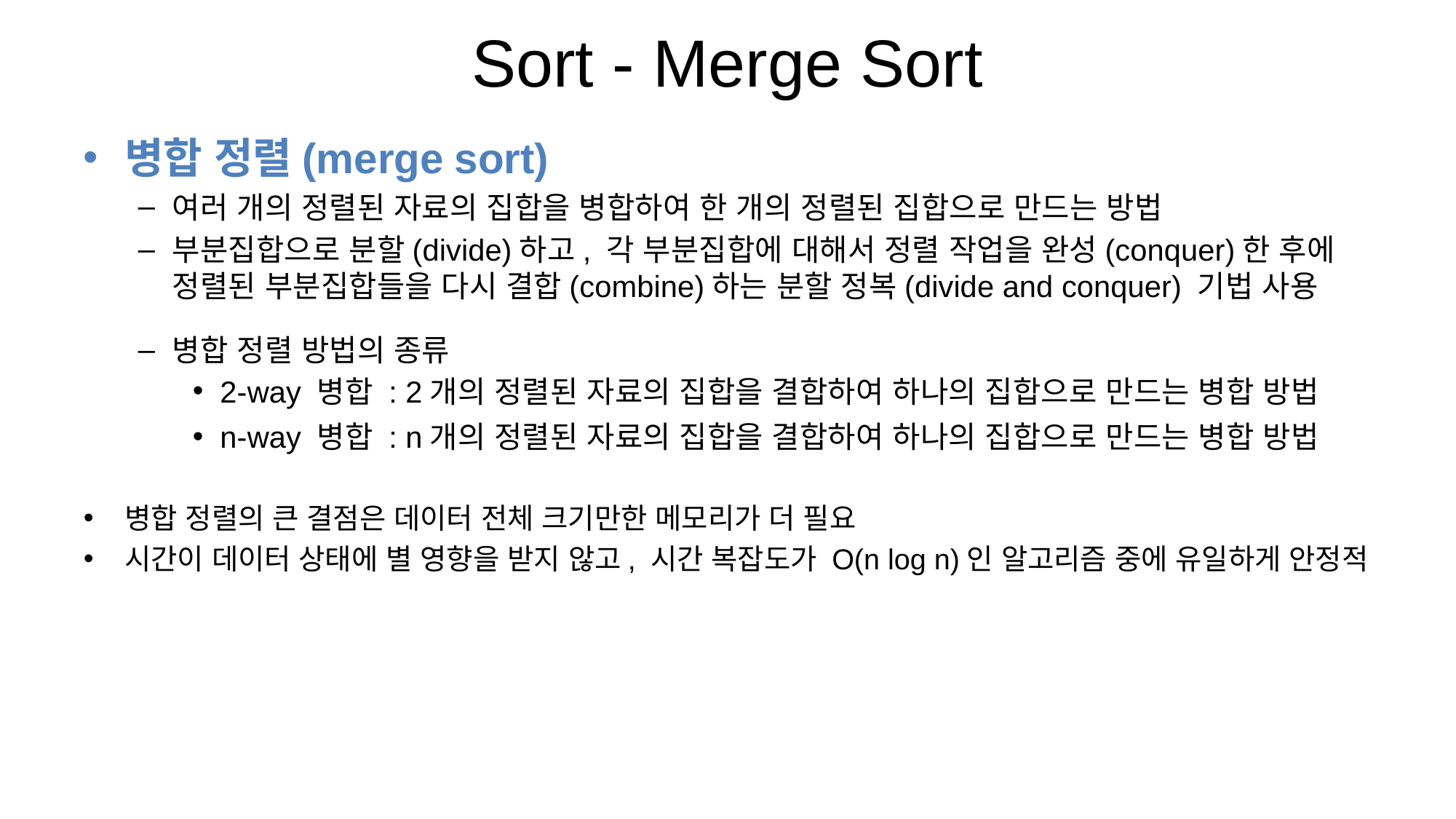

# Sort - Merge Sort
병합 정렬(merge sort)
여러 개의 정렬된 자료의 집합을 병합하여 한 개의 정렬된 집합으로 만드는 방법
부분집합으로 분할(divide)하고, 각 부분집합에 대해서 정렬 작업을 완성(conquer)한 후에 정렬된 부분집합들을 다시 결합(combine)하는 분할 정복(divide and conquer) 기법 사용
병합 정렬 방법의 종류
2-way 병합 : 2개의 정렬된 자료의 집합을 결합하여 하나의 집합으로 만드는 병합 방법
n-way 병합 : n개의 정렬된 자료의 집합을 결합하여 하나의 집합으로 만드는 병합 방법

병합 정렬의 큰 결점은 데이터 전체 크기만한 메모리가 더 필요
시간이 데이터 상태에 별 영향을 받지 않고, 시간 복잡도가 O(n log n)인 알고리즘 중에 유일하게 안정적